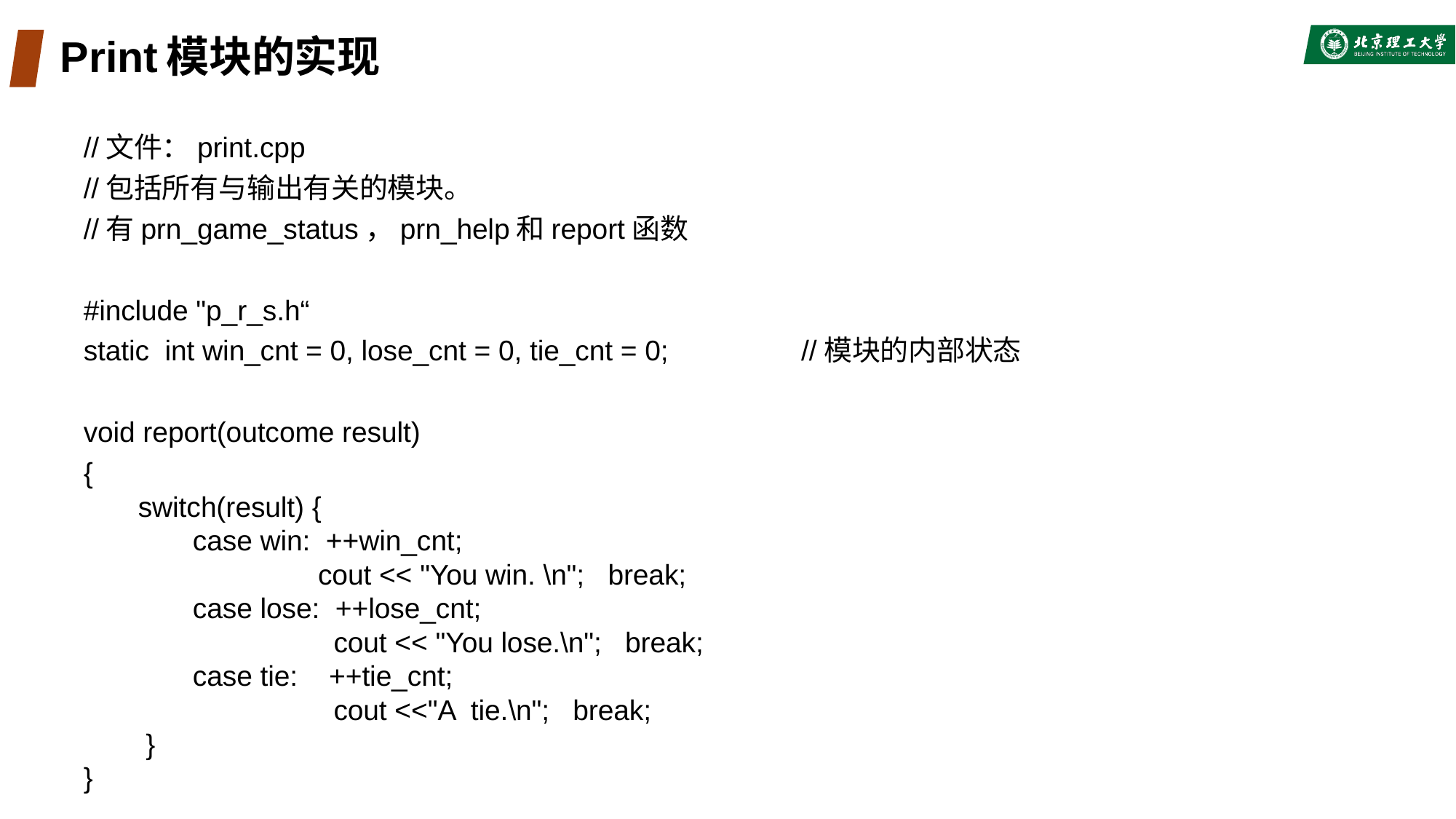

# Print模块的实现
//文件：print.cpp
//包括所有与输出有关的模块。
//有prn_game_status，prn_help和report函数

#include "p_r_s.h“
static  int win_cnt = 0, lose_cnt = 0, tie_cnt = 0;                 //模块的内部状态

void report(outcome result)
{
switch(result) {
       case win:  ++win_cnt;
                       cout << "You win. \n";   break;
       case lose:  ++lose_cnt;
                         cout << "You lose.\n";   break;
       case tie:    ++tie_cnt;
                         cout <<"A  tie.\n";   break;
 }
}